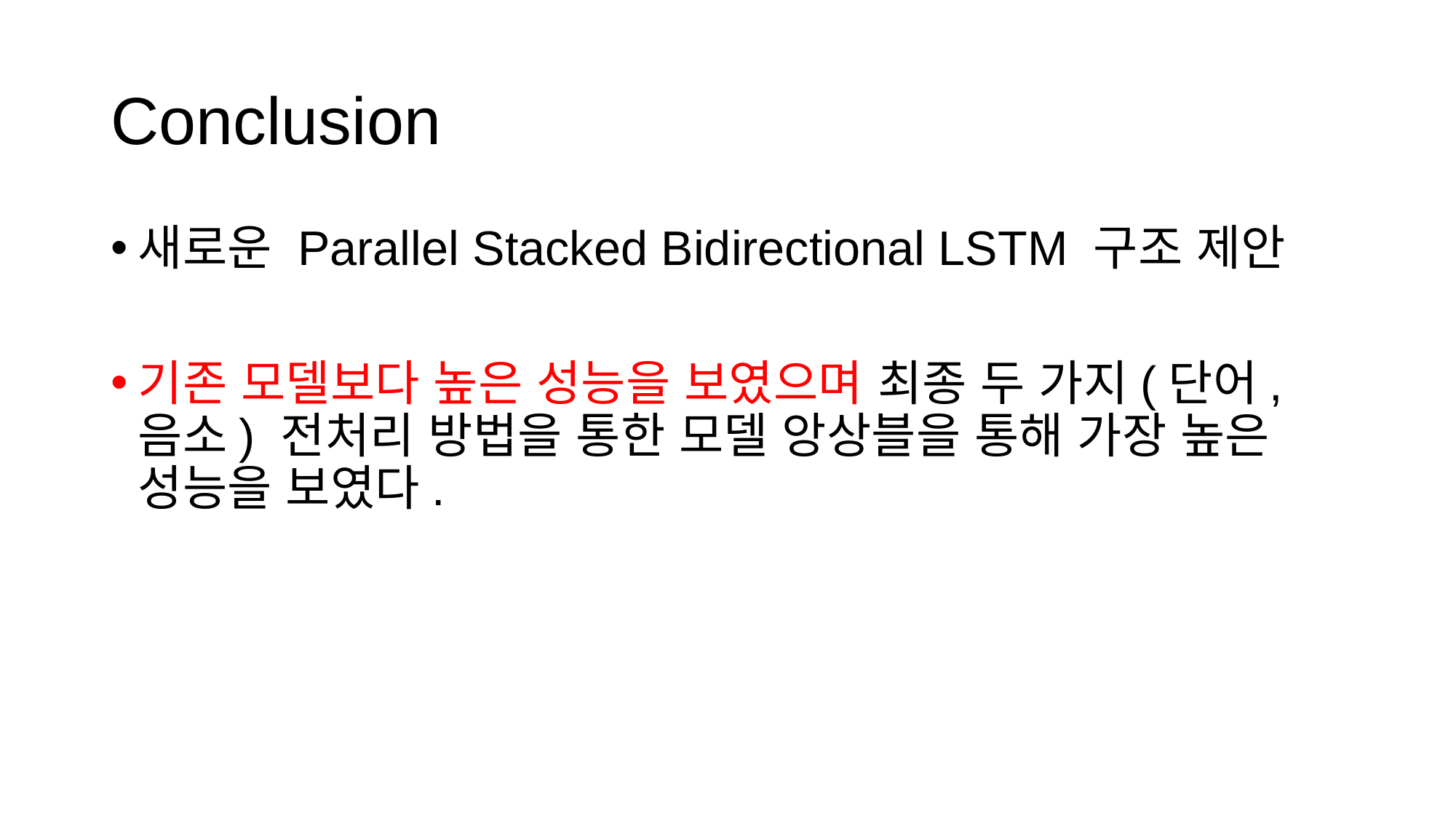

# Conclusion
새로운 Parallel Stacked Bidirectional LSTM 구조 제안

기존 모델보다 높은 성능을 보였으며 최종 두 가지(단어,음소) 전처리 방법을 통한 모델 앙상블을 통해 가장 높은 성능을 보였다.